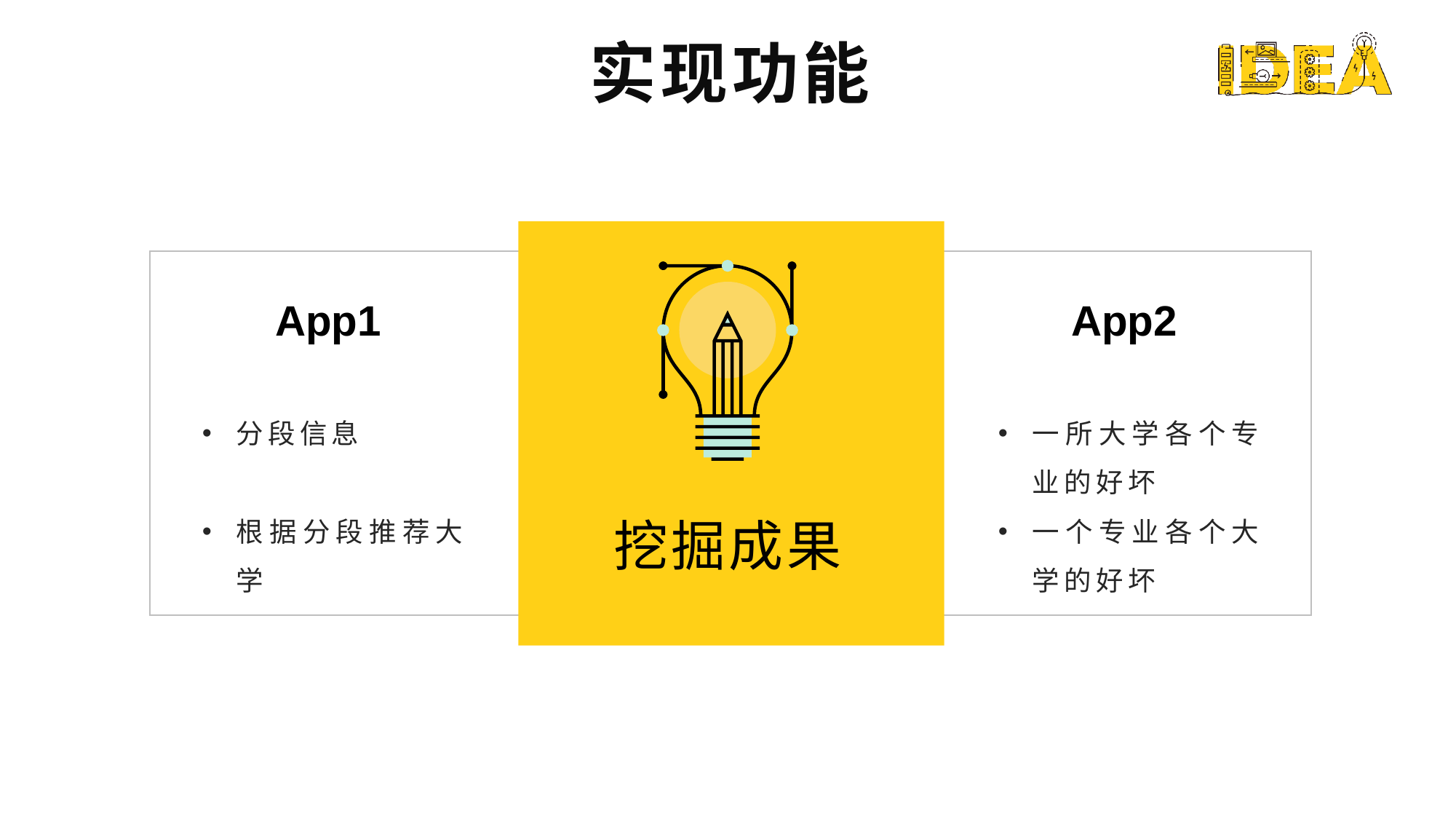

实现功能

App1
App2
一所大学各个专业的好坏
一个专业各个大学的好坏
分段信息

根据分段推荐大学
挖 掘 成 果